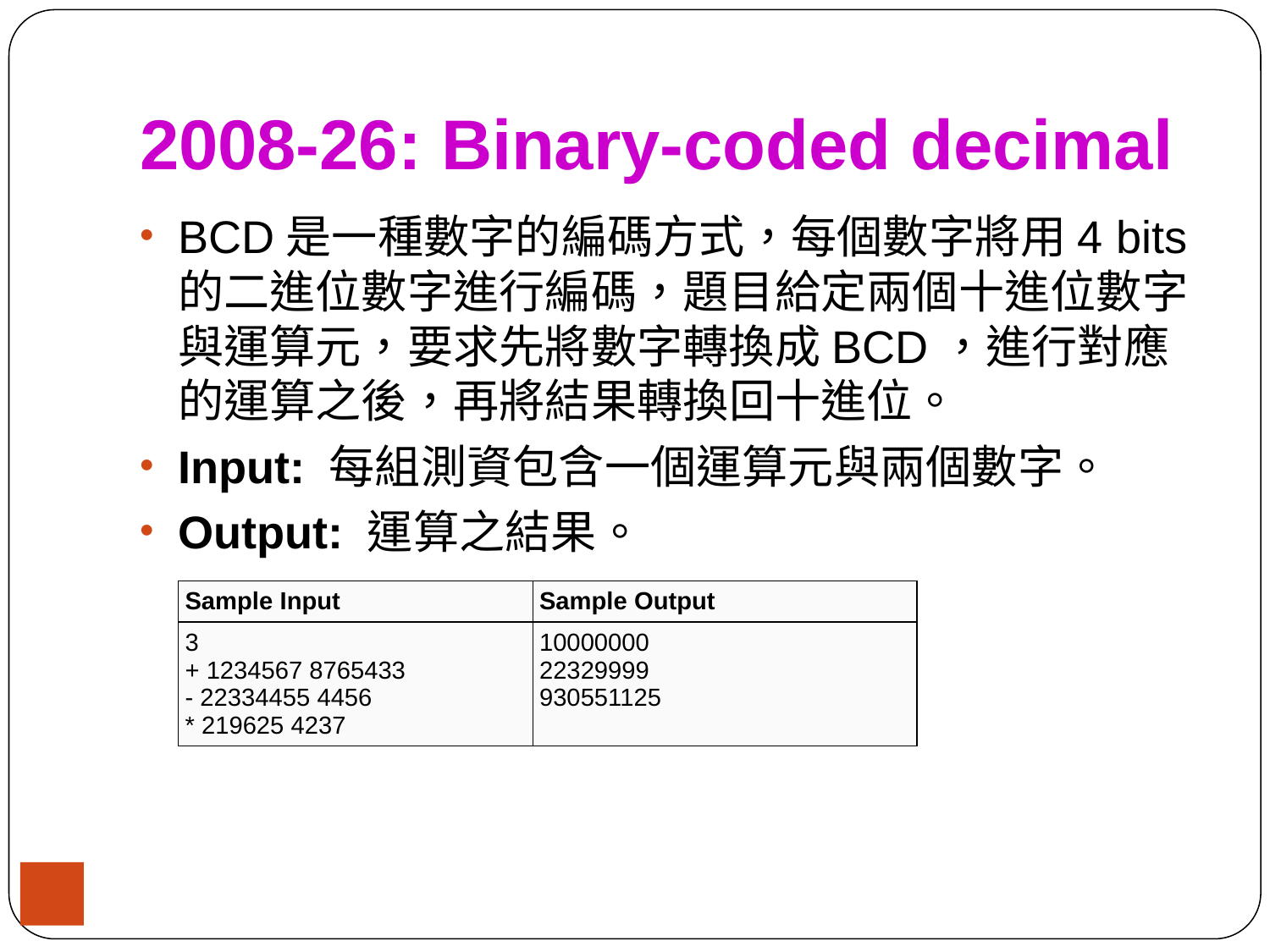

# 2008-26: Binary-coded decimal
BCD是一種數字的編碼方式，每個數字將用4 bits的二進位數字進行編碼，題目給定兩個十進位數字與運算元，要求先將數字轉換成BCD，進行對應的運算之後，再將結果轉換回十進位。
Input: 每組測資包含一個運算元與兩個數字。
Output: 運算之結果。
| Sample Input | Sample Output |
| --- | --- |
| 3 + 1234567 8765433 - 22334455 4456 \* 219625 4237 | 10000000 22329999 930551125 |